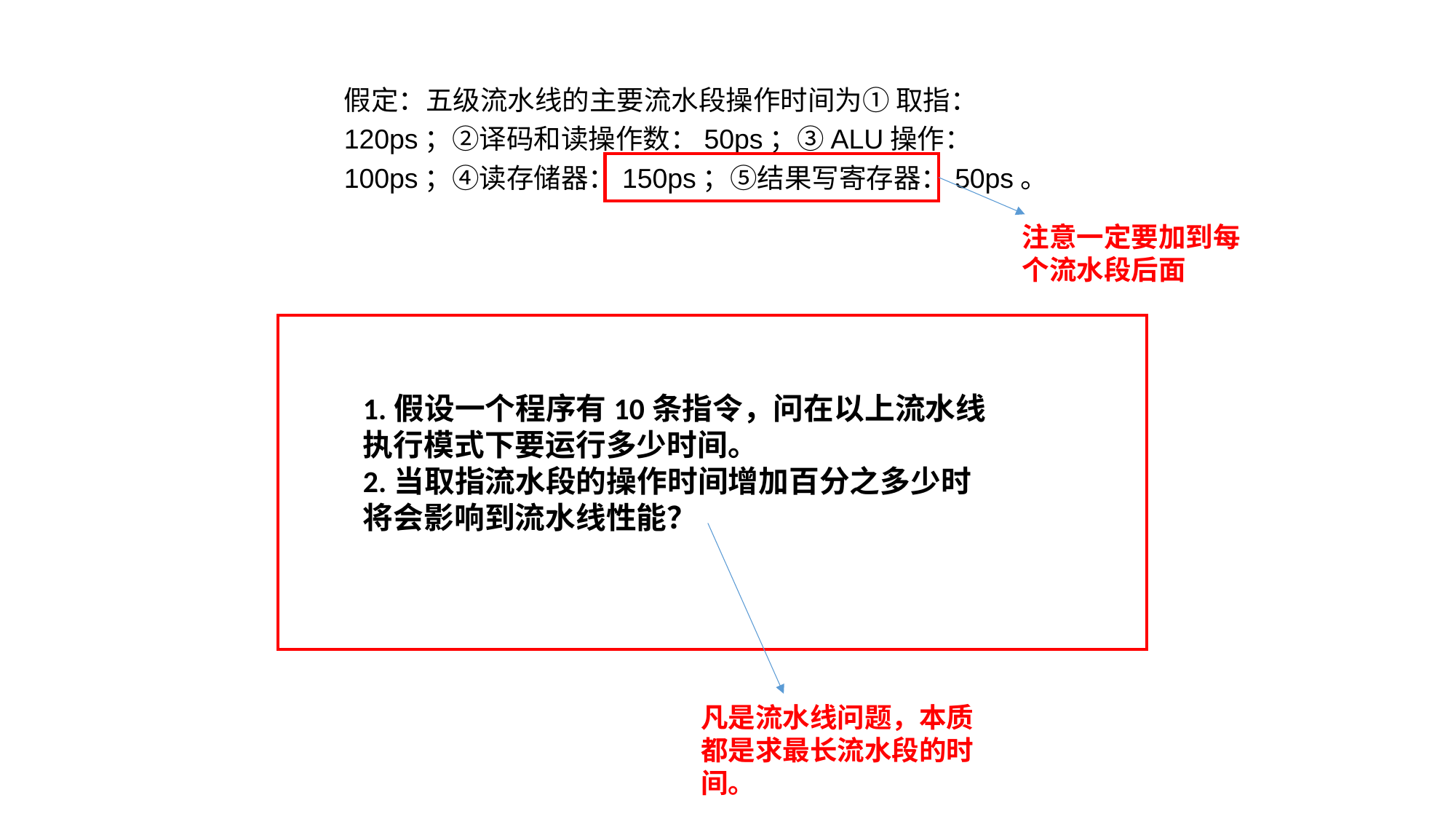

假定：五级流水线的主要流水段操作时间为① 取指：120ps；②译码和读操作数：50ps；③ALU操作：100ps；④读存储器：150ps；⑤结果写寄存器：50ps。

注意一定要加到每个流水段后面

1.假设一个程序有10条指令，问在以上流水线执行模式下要运行多少时间。
2.当取指流水段的操作时间增加百分之多少时将会影响到流水线性能？
凡是流水线问题，本质都是求最长流水段的时间。